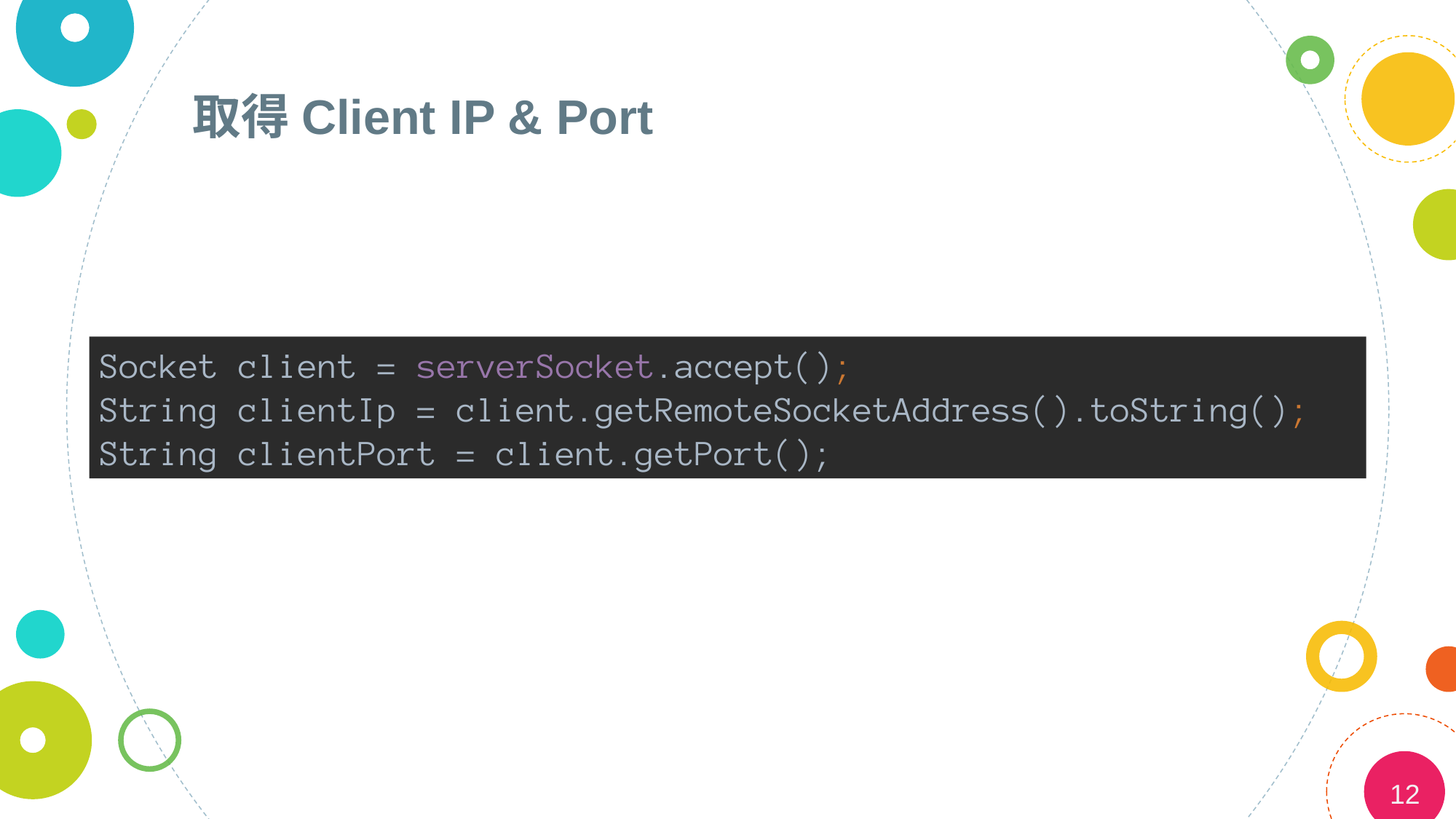

# 取得Client IP & Port
Socket client = serverSocket.accept();
String clientIp = client.getRemoteSocketAddress().toString();
String clientPort = client.getPort();
12